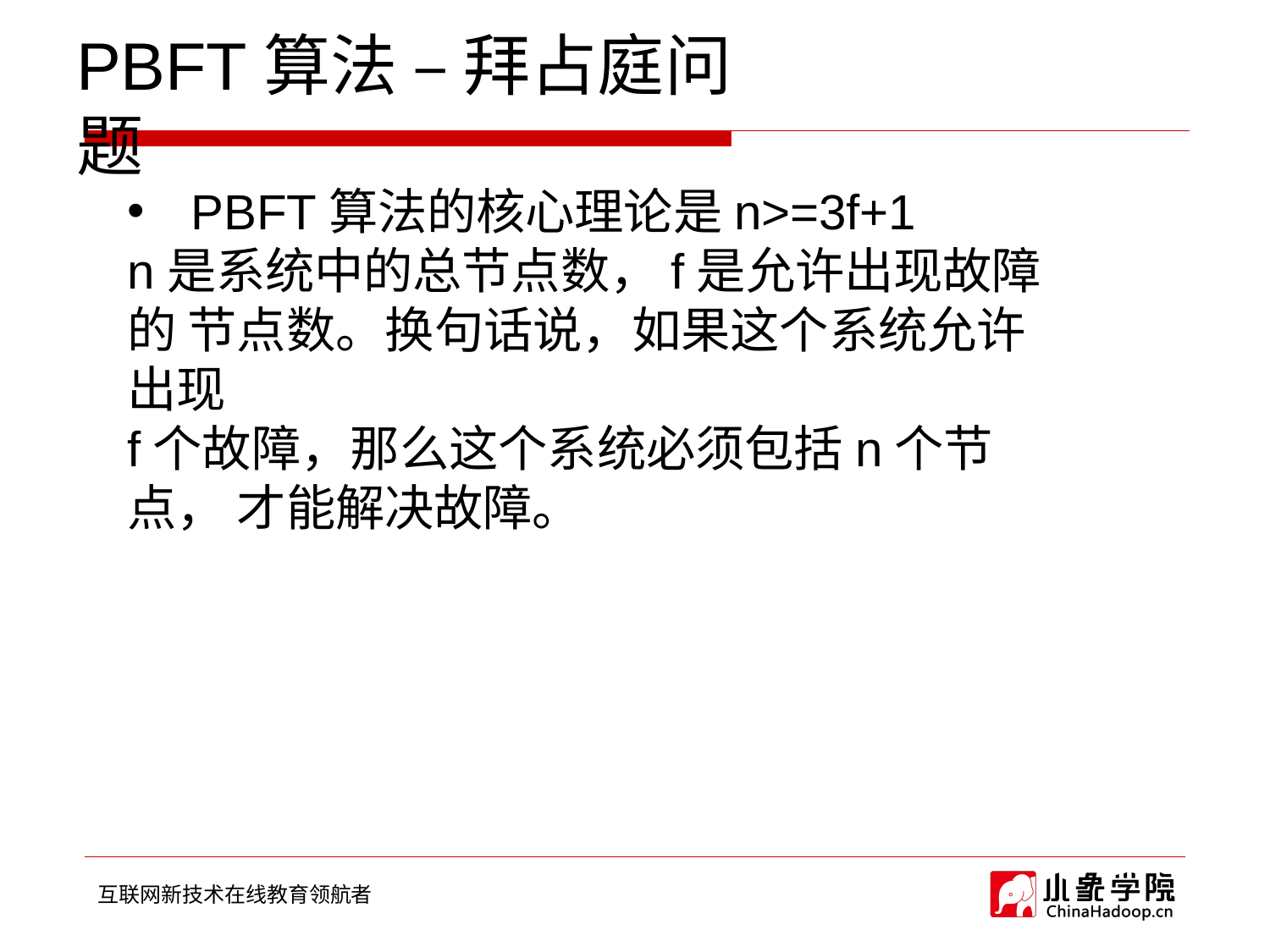

# PBFT算法 – 拜占庭问题
PBFT算法的核心理论是n>=3f+1
n是系统中的总节点数，f是允许出现故障的 节点数。换句话说，如果这个系统允许出现
f个故障，那么这个系统必须包括n个节点， 才能解决故障。
互联网新技术在线教育领航者